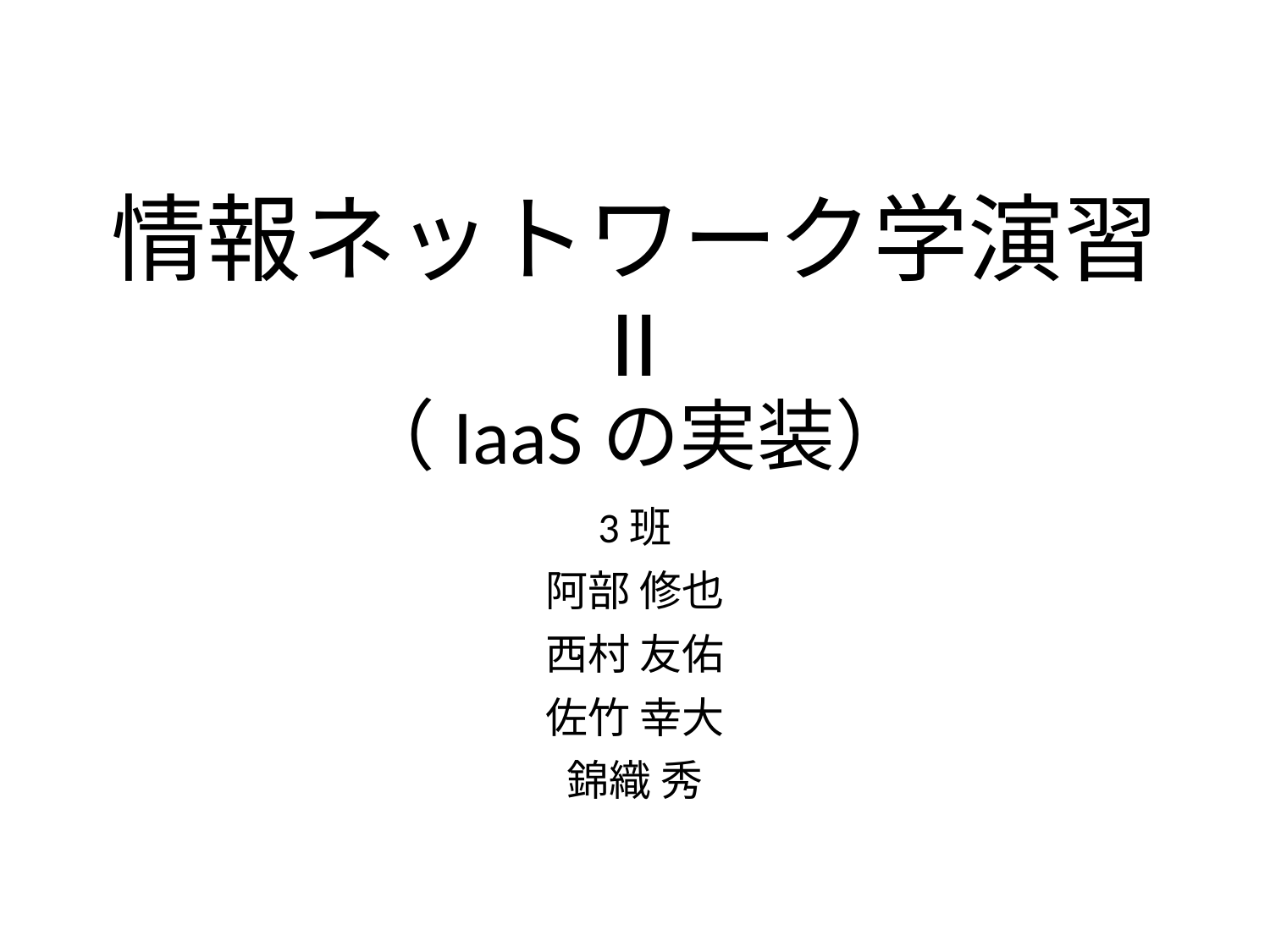

# 情報ネットワーク学演習 II （IaaSの実装）
3班
阿部 修也
西村 友佑
佐竹 幸大
錦織 秀